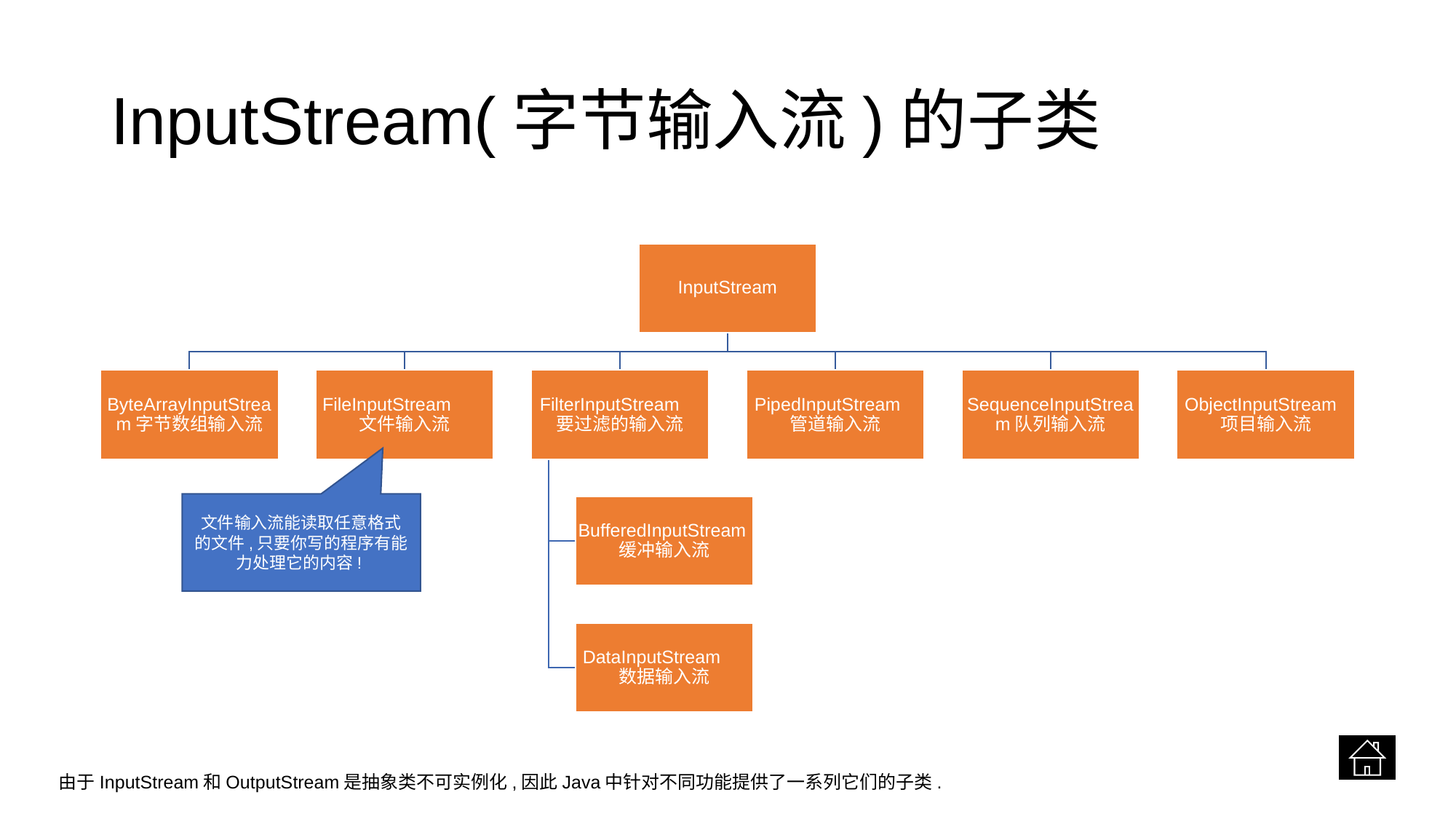

# InputStream(字节输入流)的子类
InputStream
ByteArrayInputStream字节数组输入流
FileInputStream        文件输入流
FilterInputStream     要过滤的输入流
BufferedInputStream缓冲输入流
DataInputStream      数据输入流
PipedInputStream    管道输入流
SequenceInputStream队列输入流
ObjectInputStream   项目输入流
文件输入流能读取任意格式的文件,只要你写的程序有能力处理它的内容!

由于InputStream和OutputStream是抽象类不可实例化,因此Java中针对不同功能提供了一系列它们的子类.